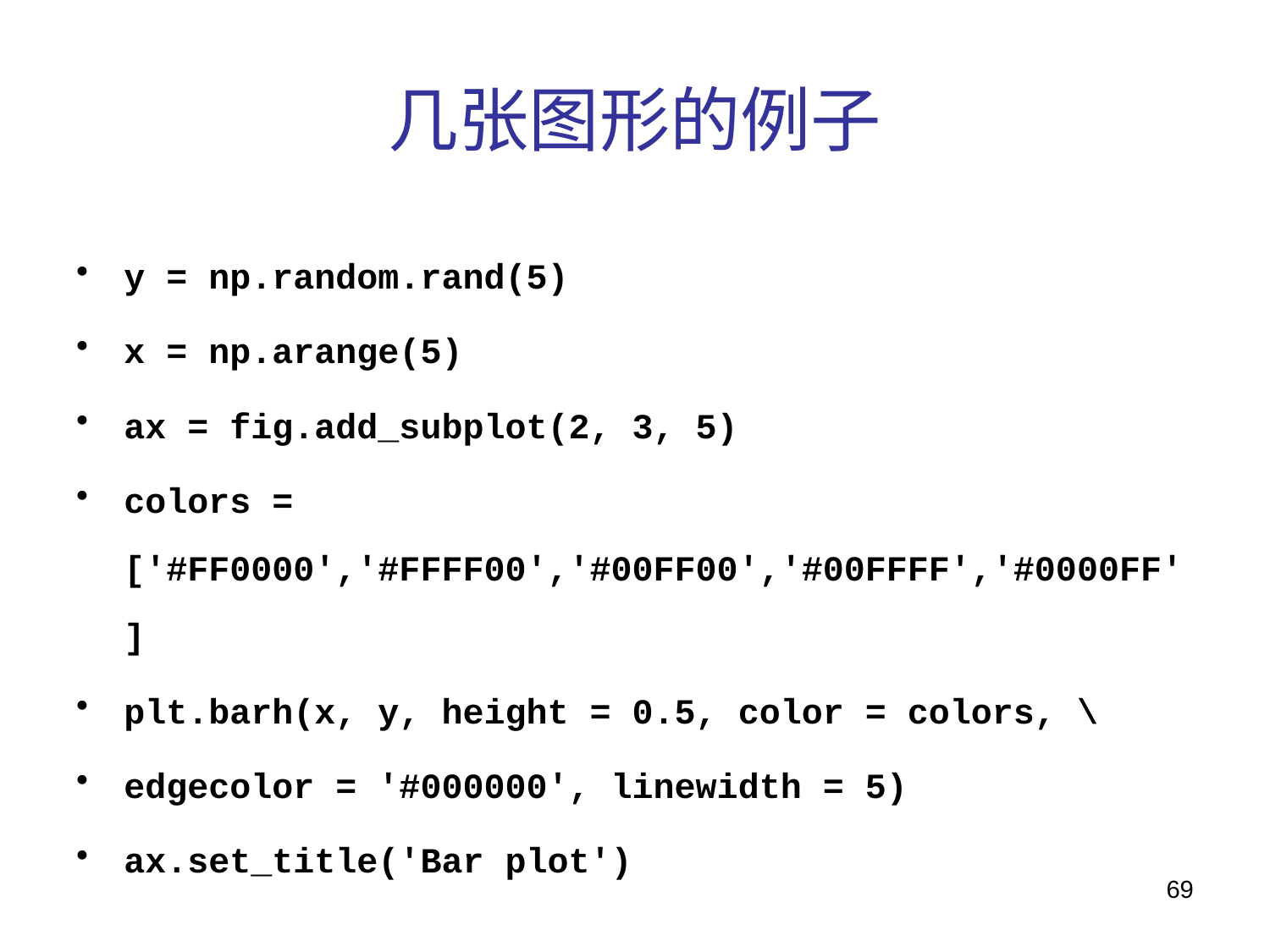

# 几张图形的例子
y = np.random.rand(5)
x = np.arange(5)
ax = fig.add_subplot(2, 3, 5)
colors = ['#FF0000','#FFFF00','#00FF00','#00FFFF','#0000FF']
plt.barh(x, y, height = 0.5, color = colors, \
edgecolor = '#000000', linewidth = 5)
ax.set_title('Bar plot')
69